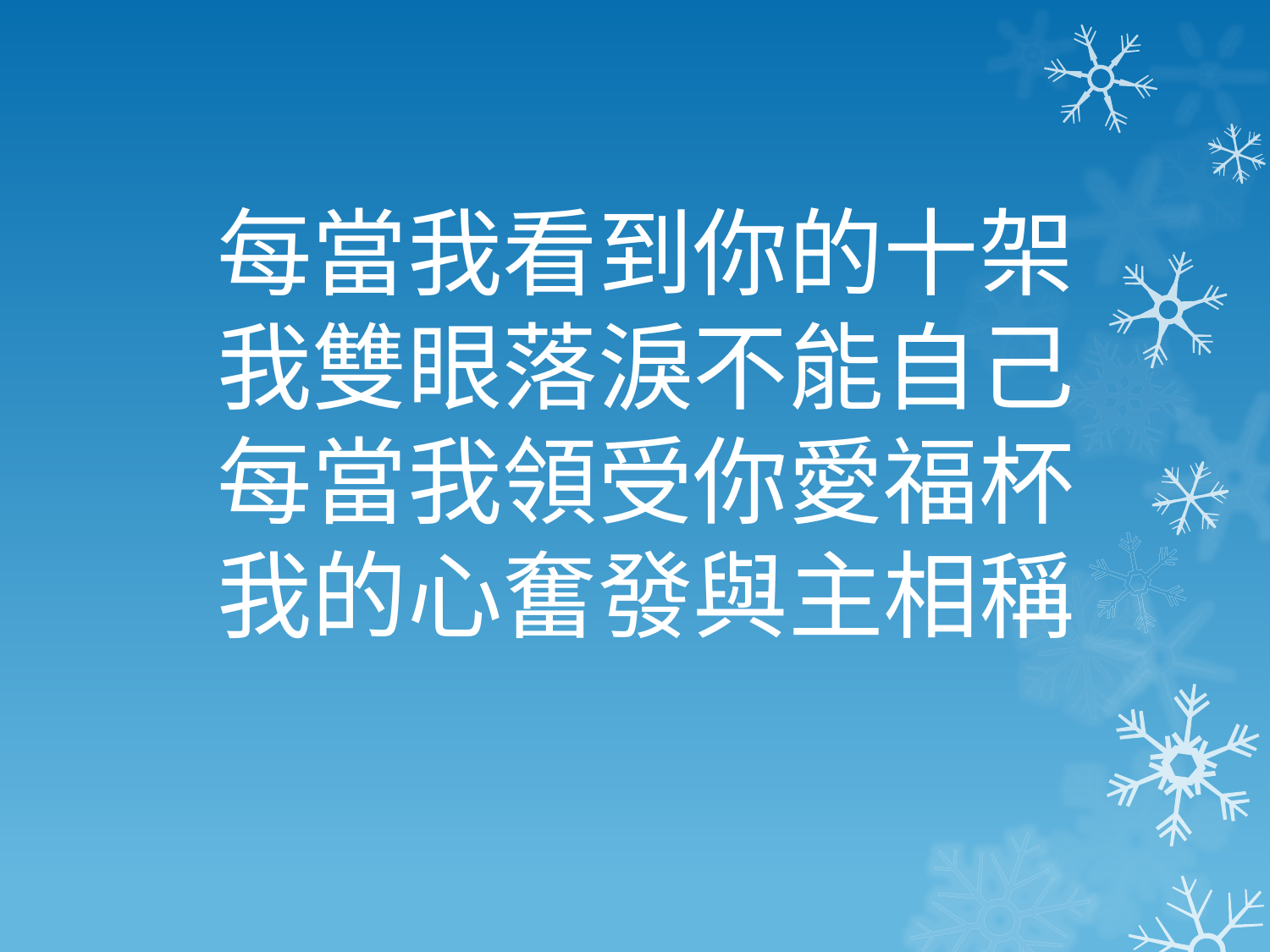

# 每當我看到你的十架 我雙眼落淚不能自己 每當我領受你愛福杯 我的心奮發與主相稱